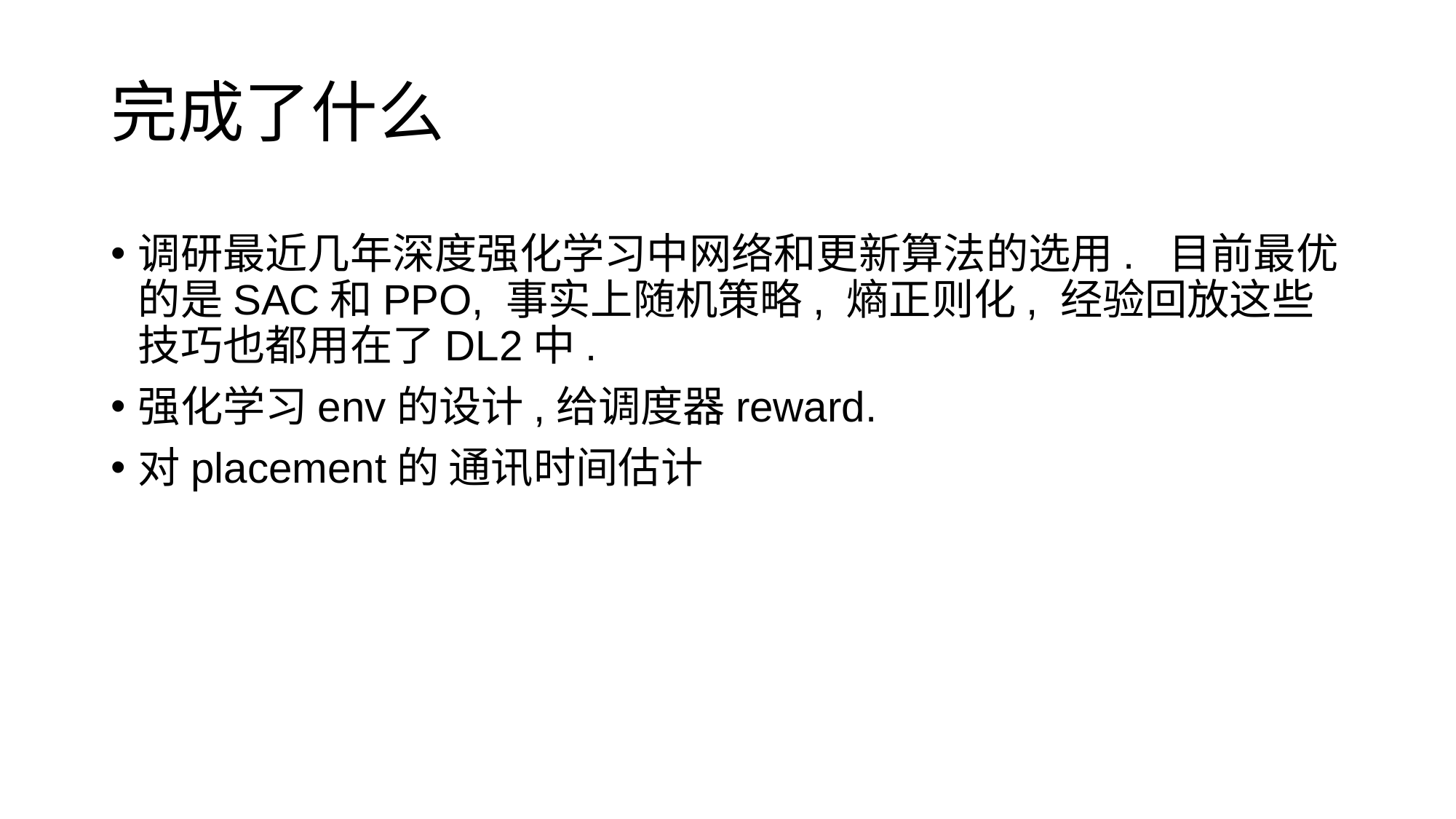

# 完成了什么
调研最近几年深度强化学习中网络和更新算法的选用.  目前最优的是SAC和PPO, 事实上随机策略, 熵正则化, 经验回放这些技巧也都用在了DL2中.
强化学习env的设计,给调度器reward.
对placement的 通讯时间估计